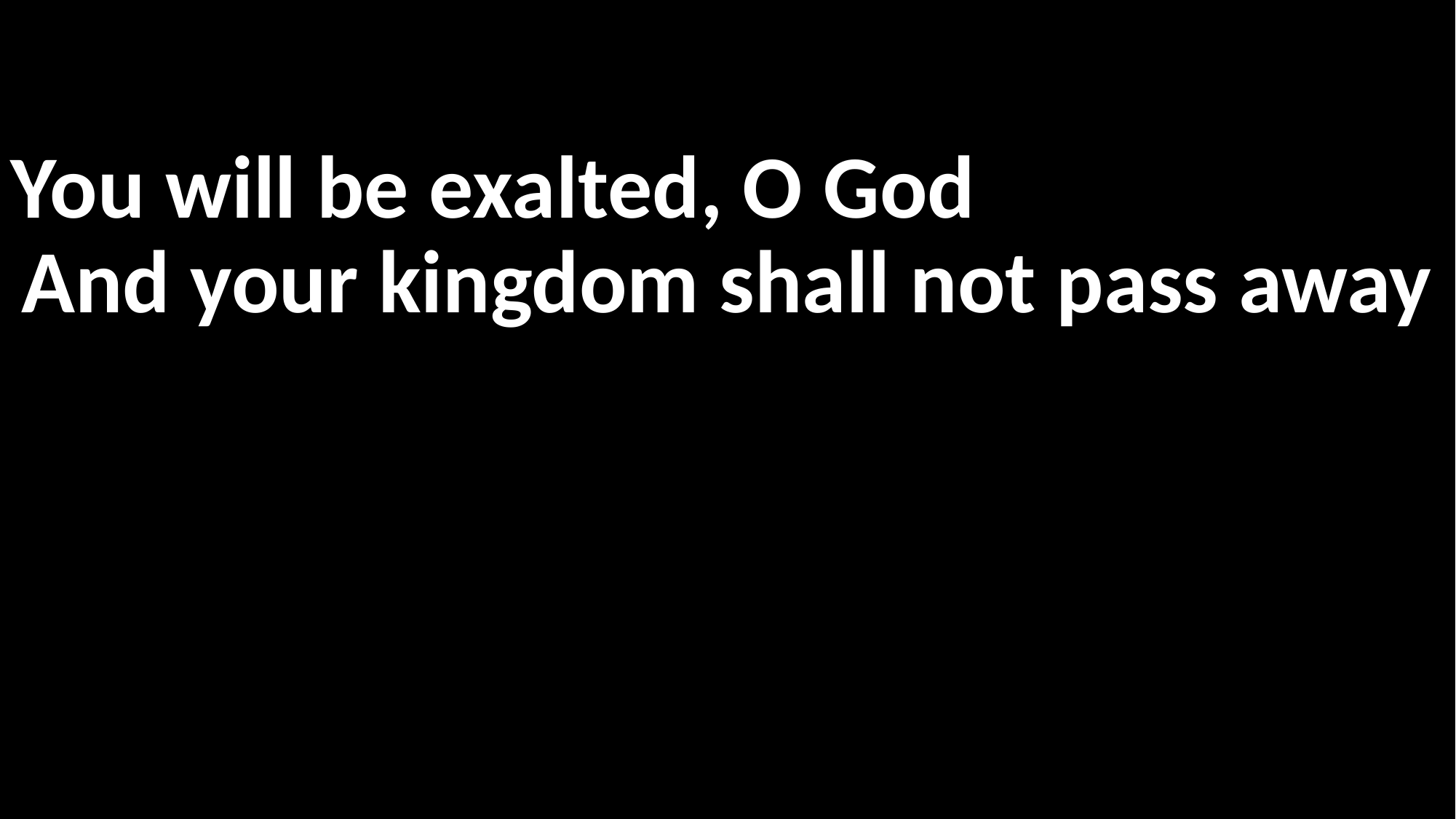

You will be exalted, O God
And your kingdom shall not pass away
주님 영광 받으소서
주의 나라 영원하리라